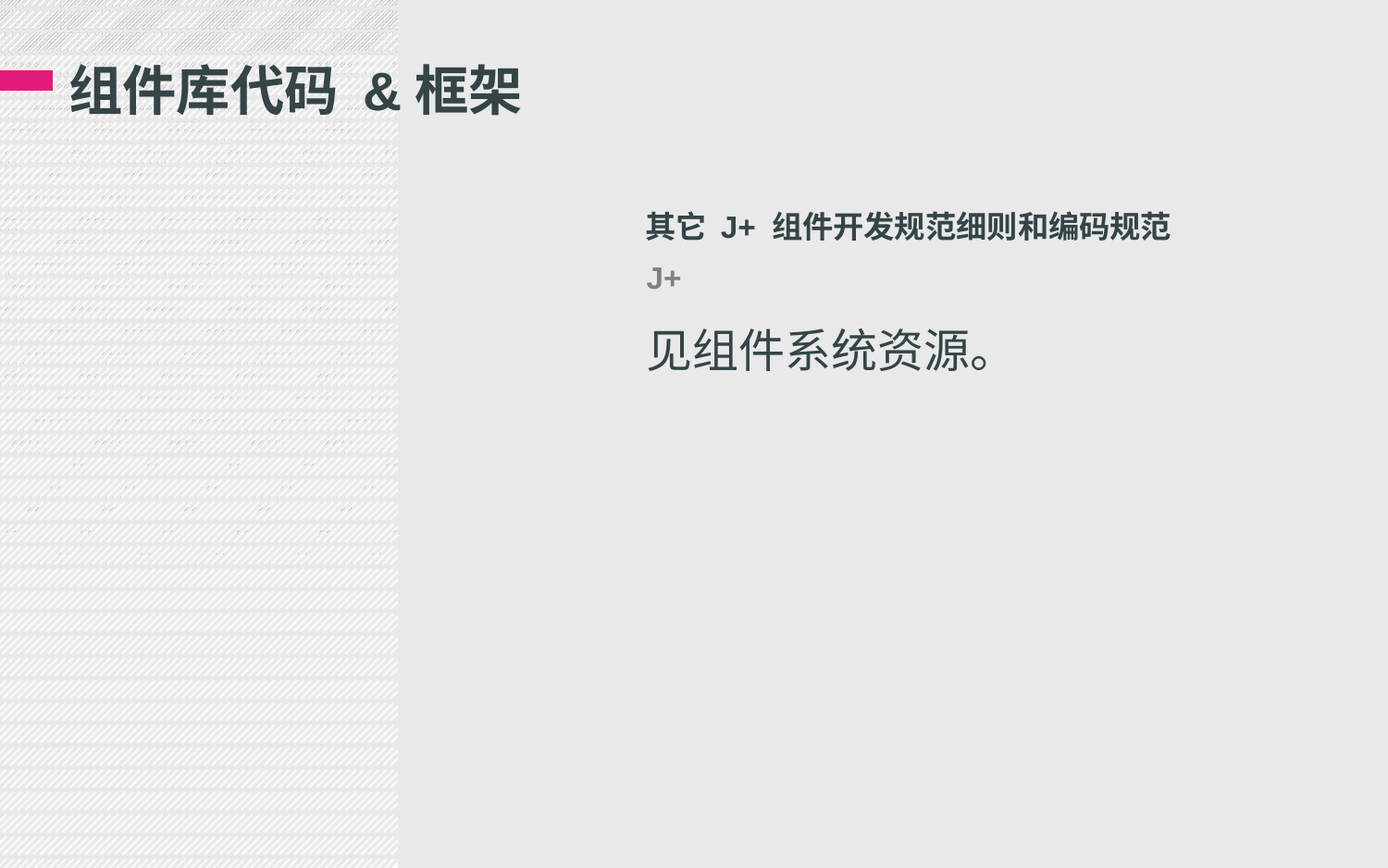

# 组件库代码 &框架
其它 J+ 组件开发规范细则和编码规范
J+
见组件系统资源。